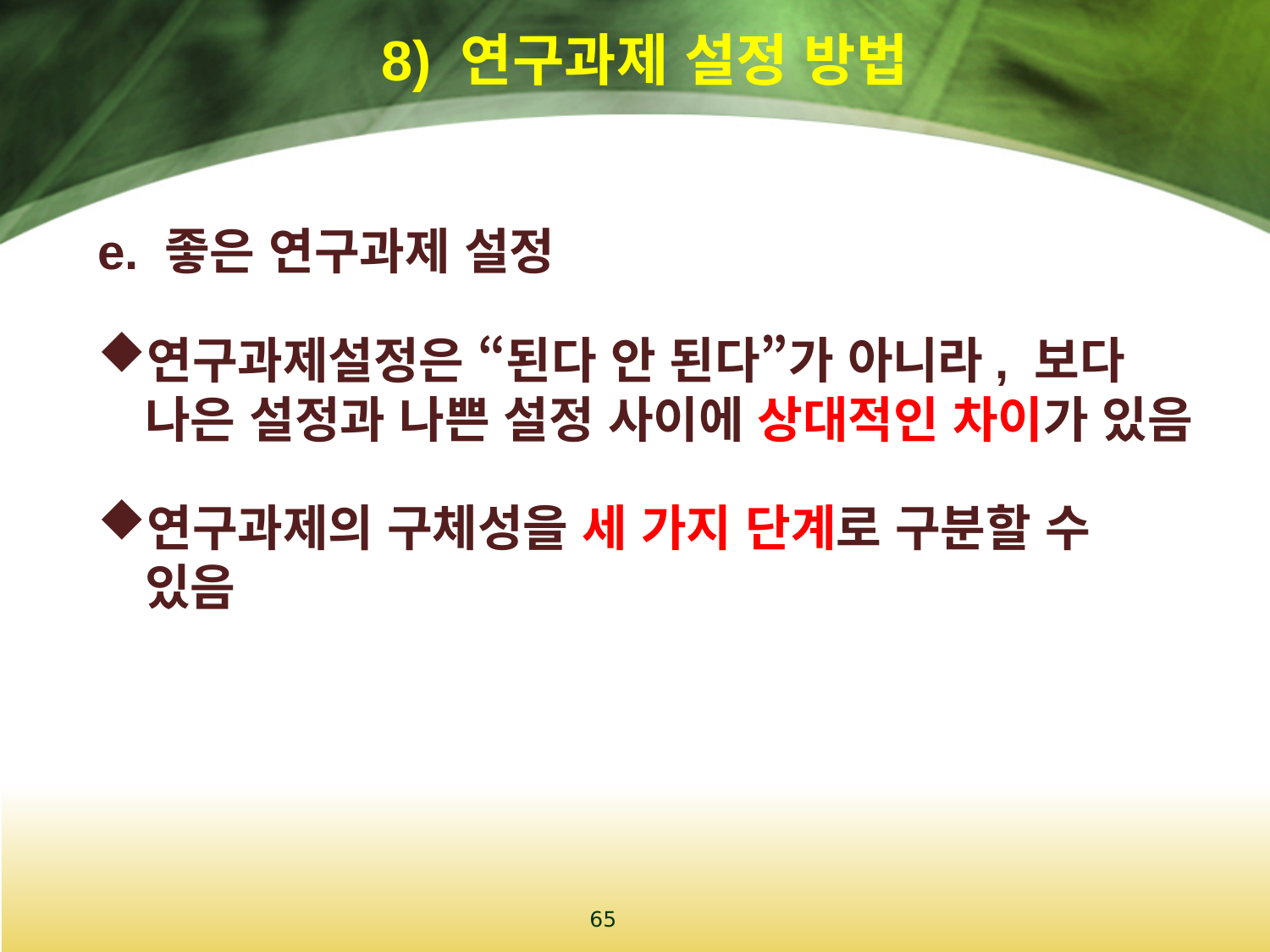

# 8) 연구과제 설정 방법
e. 좋은 연구과제 설정

연구과제설정은 “된다 안 된다”가 아니라, 보다 나은 설정과 나쁜 설정 사이에 상대적인 차이가 있음

연구과제의 구체성을 세 가지 단계로 구분할 수 있음

65